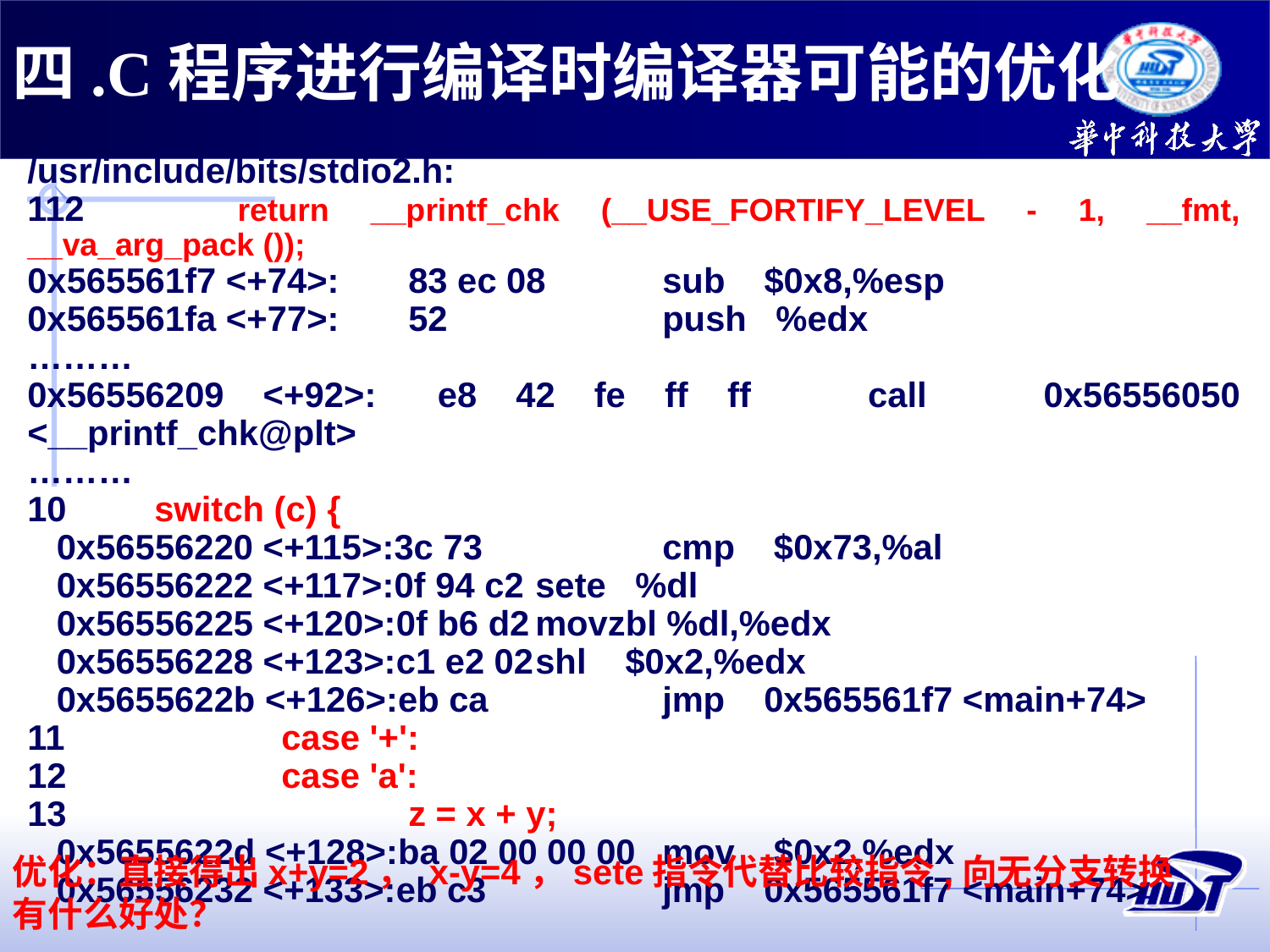

四.C程序进行编译时编译器可能的优化
/usr/include/bits/stdio2.h:
112	  return __printf_chk (__USE_FORTIFY_LEVEL - 1, __fmt, __va_arg_pack ());
0x565561f7 <+74>:	83 ec 08	sub    $0x8,%esp
0x565561fa <+77>:	52		push   %edx
………
0x56556209 <+92>:	e8 42 fe ff ff   call   0x56556050 <__printf_chk@plt>
………
10	switch (c) {
   0x56556220 <+115>:3c 73		cmp    $0x73,%al
   0x56556222 <+117>:0f 94 c2	sete   %dl
   0x56556225 <+120>:0f b6 d2	movzbl %dl,%edx
   0x56556228 <+123>:c1 e2 02	shl    $0x2,%edx
   0x5655622b <+126>:eb ca		jmp    0x565561f7 <main+74>
11		case '+':
12		case 'a':
13			z = x + y;
   0x5655622d <+128>:ba 02 00 00 00	mov    $0x2,%edx
   0x56556232 <+133>:eb c3		jmp    0x565561f7 <main+74>
优化：直接得出x+y=2， x-y=4，sete指令代替比较指令,向无分支转换有什么好处？